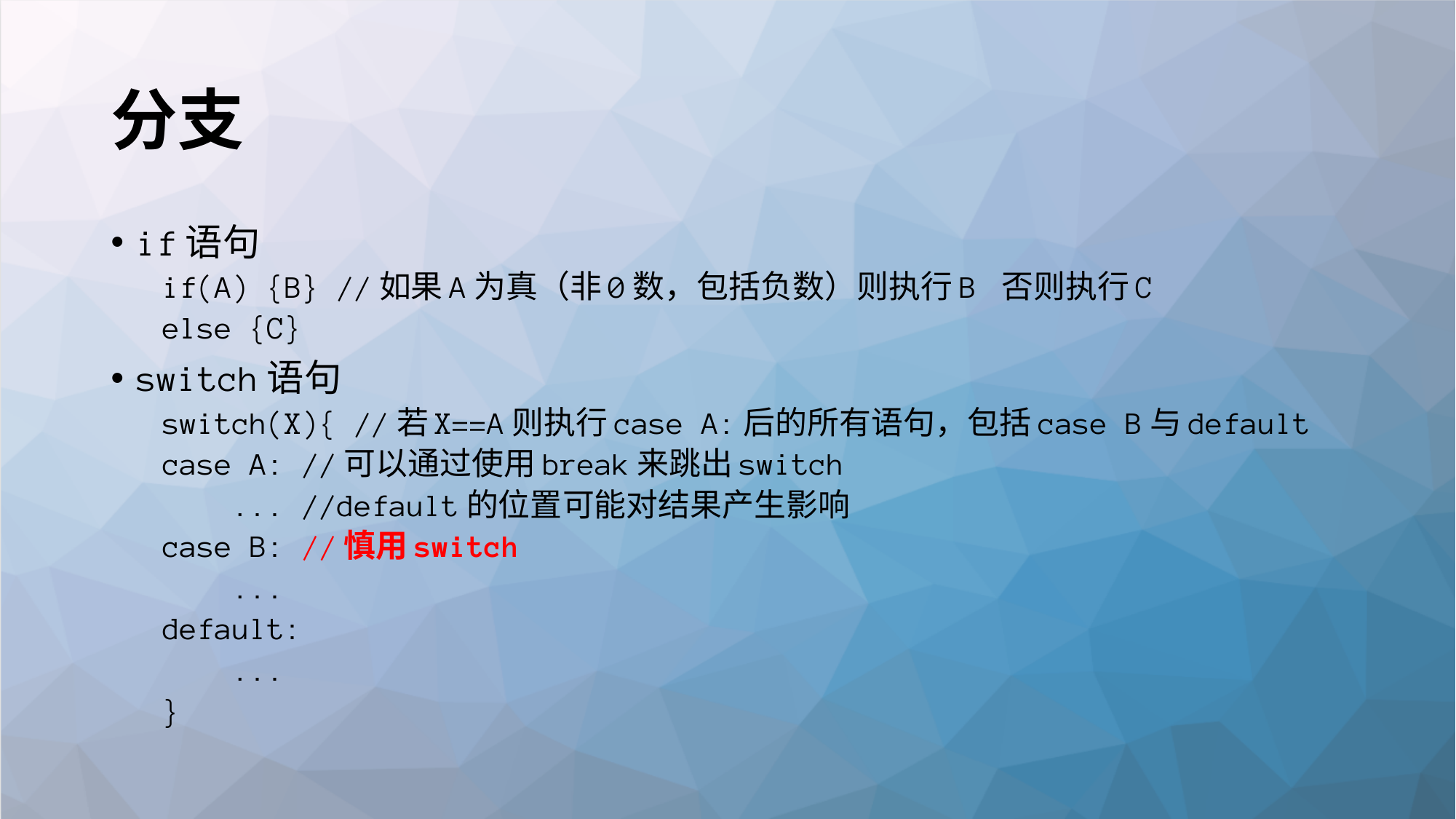

# 分支
if语句
if(A) {B} //如果A为真（非0数，包括负数）则执行B 否则执行C
else {C}
switch语句
switch(X){ //若X==A则执行case A:后的所有语句，包括case B与default
	case A: //可以通过使用break来跳出switch
	    ... //default的位置可能对结果产生影响
	case B: //慎用switch
	    ...
	default:
	    ...
}